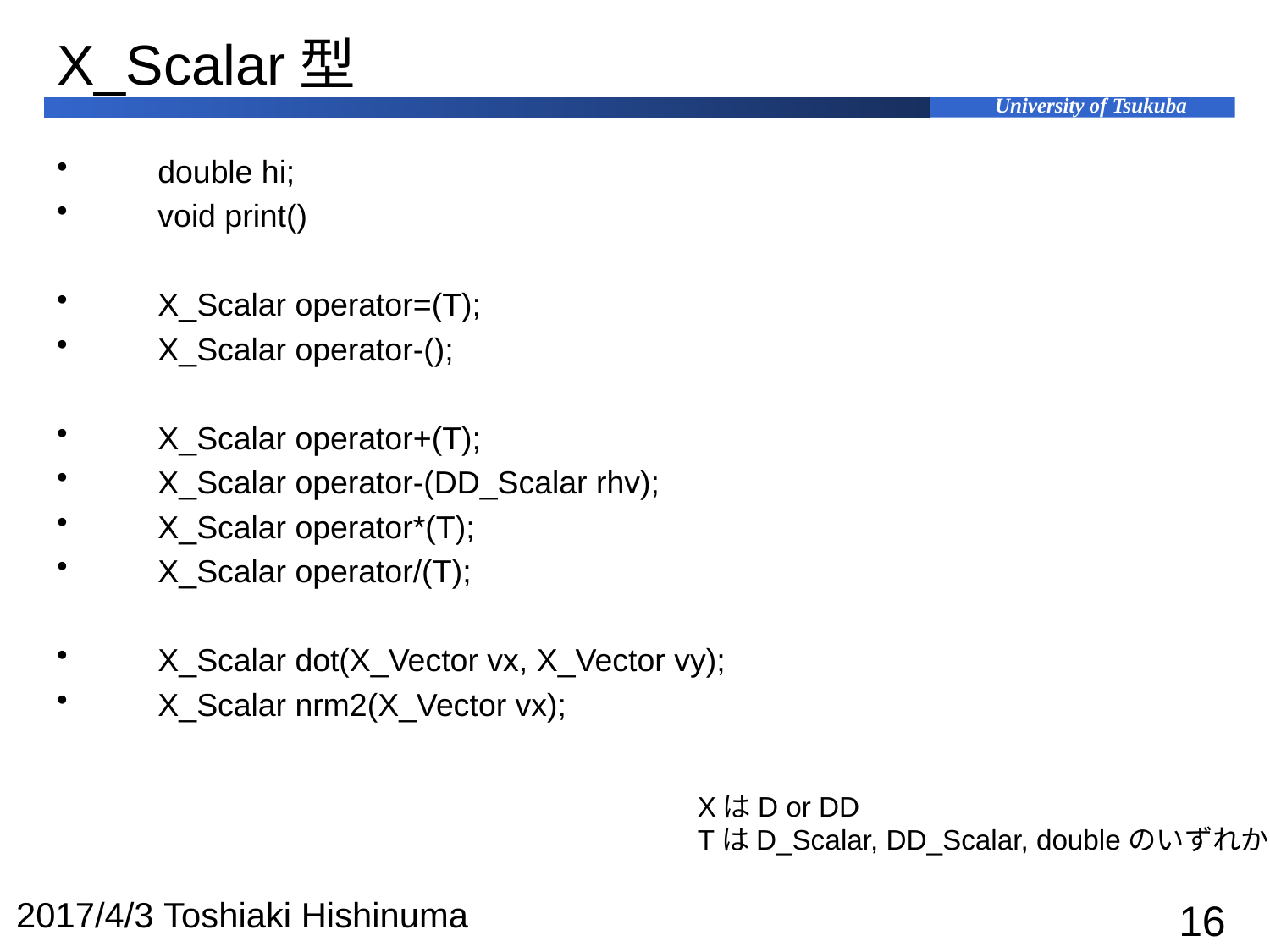

# X_Scalar型
      double hi;
      void print()

      X_Scalar operator=(T);
      X_Scalar operator-();

      X_Scalar operator+(T);
      X_Scalar operator-(DD_Scalar rhv);
      X_Scalar operator*(T);
      X_Scalar operator/(T);

      X_Scalar dot(X_Vector vx, X_Vector vy);
      X_Scalar nrm2(X_Vector vx);

XはD or DD
TはD_Scalar, DD_Scalar, doubleのいずれか
2017/4/3 Toshiaki Hishinuma
16